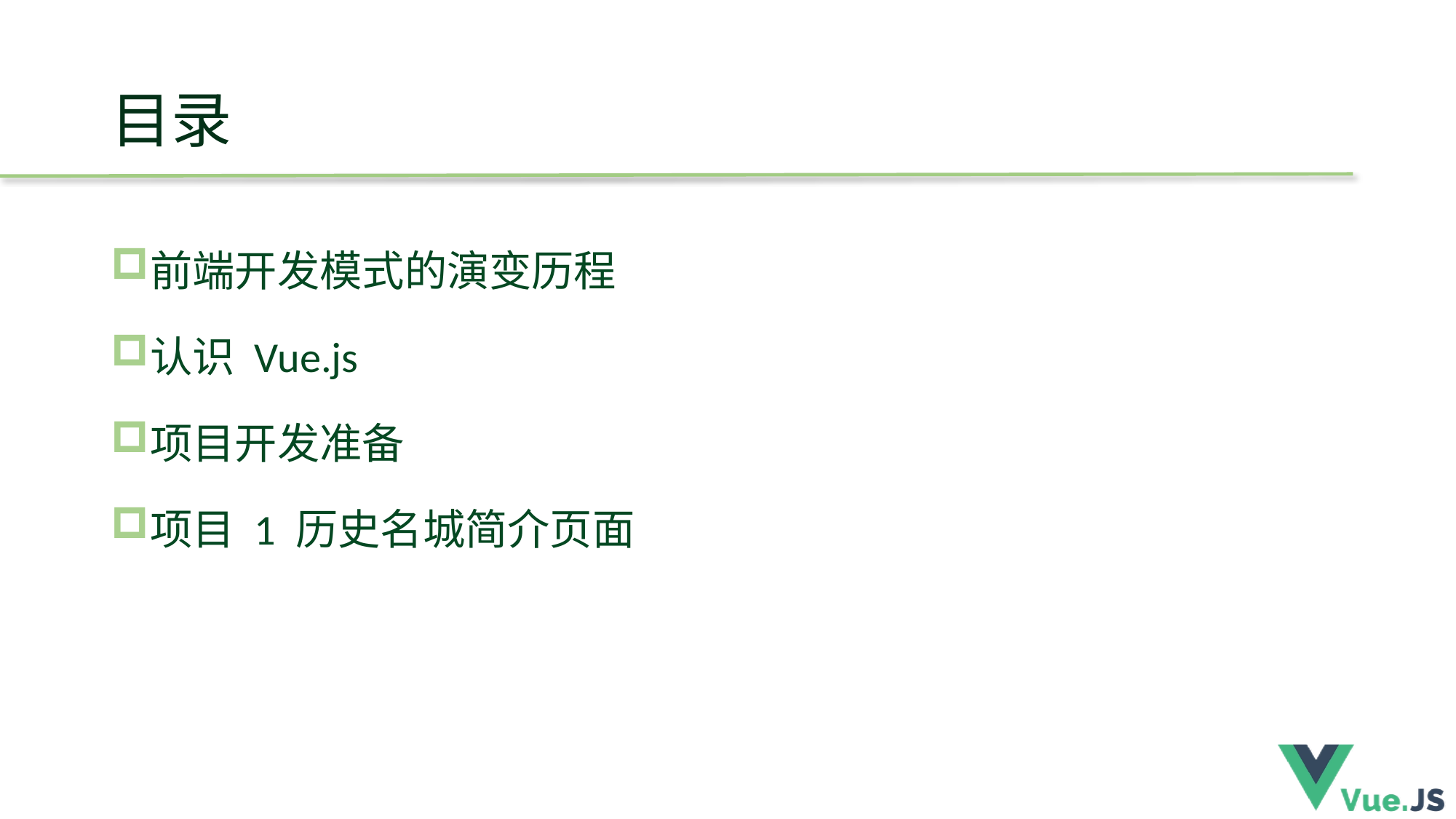

# 目录
前端开发模式的演变历程
认识 Vue.js
项目开发准备
项目 1 历史名城简介页面